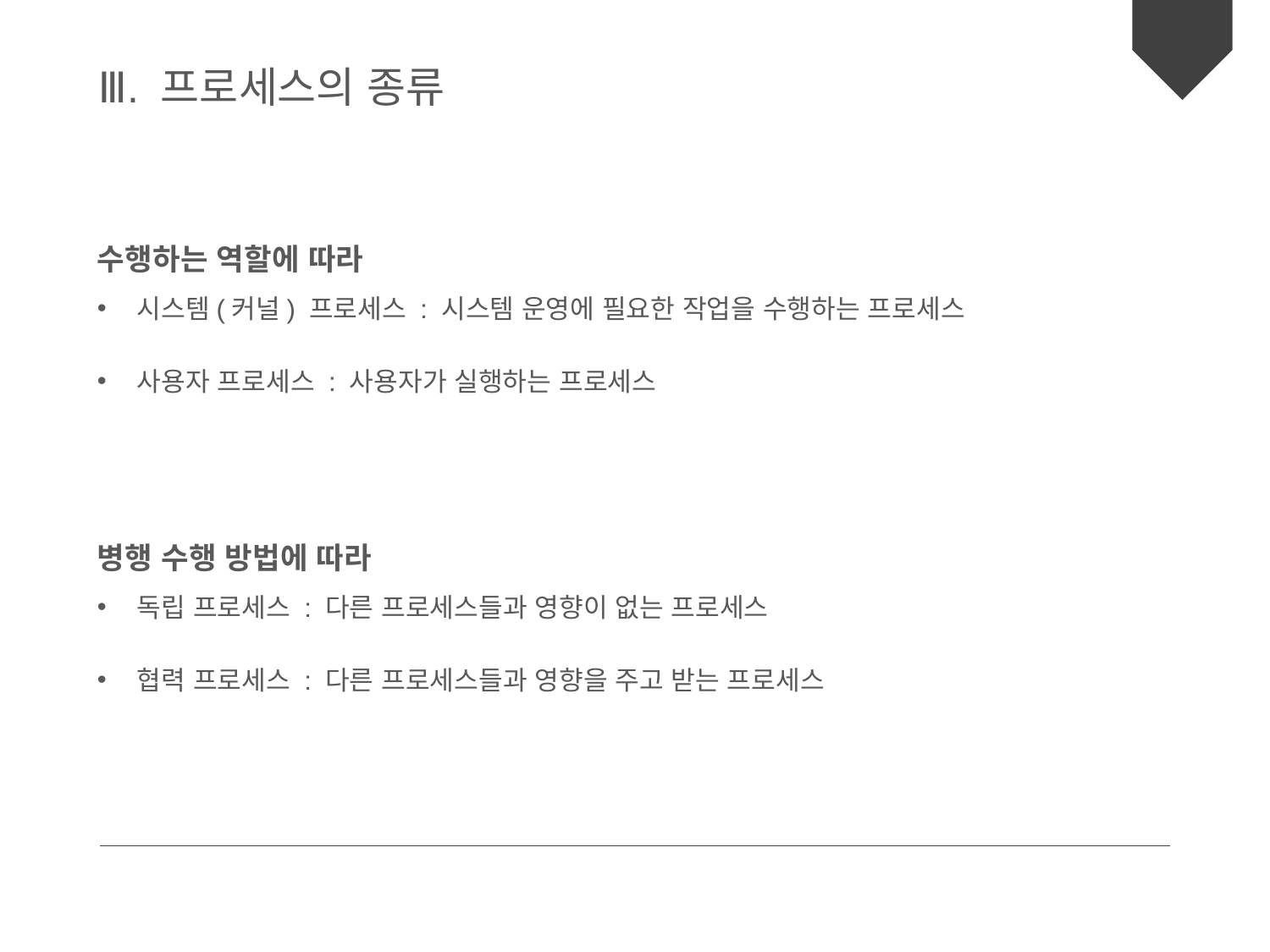

Ⅲ. 프로세스의 종류
수행하는 역할에 따라
시스템(커널) 프로세스 : 시스템 운영에 필요한 작업을 수행하는 프로세스

사용자 프로세스 : 사용자가 실행하는 프로세스
병행 수행 방법에 따라
독립 프로세스 : 다른 프로세스들과 영향이 없는 프로세스

협력 프로세스 : 다른 프로세스들과 영향을 주고 받는 프로세스